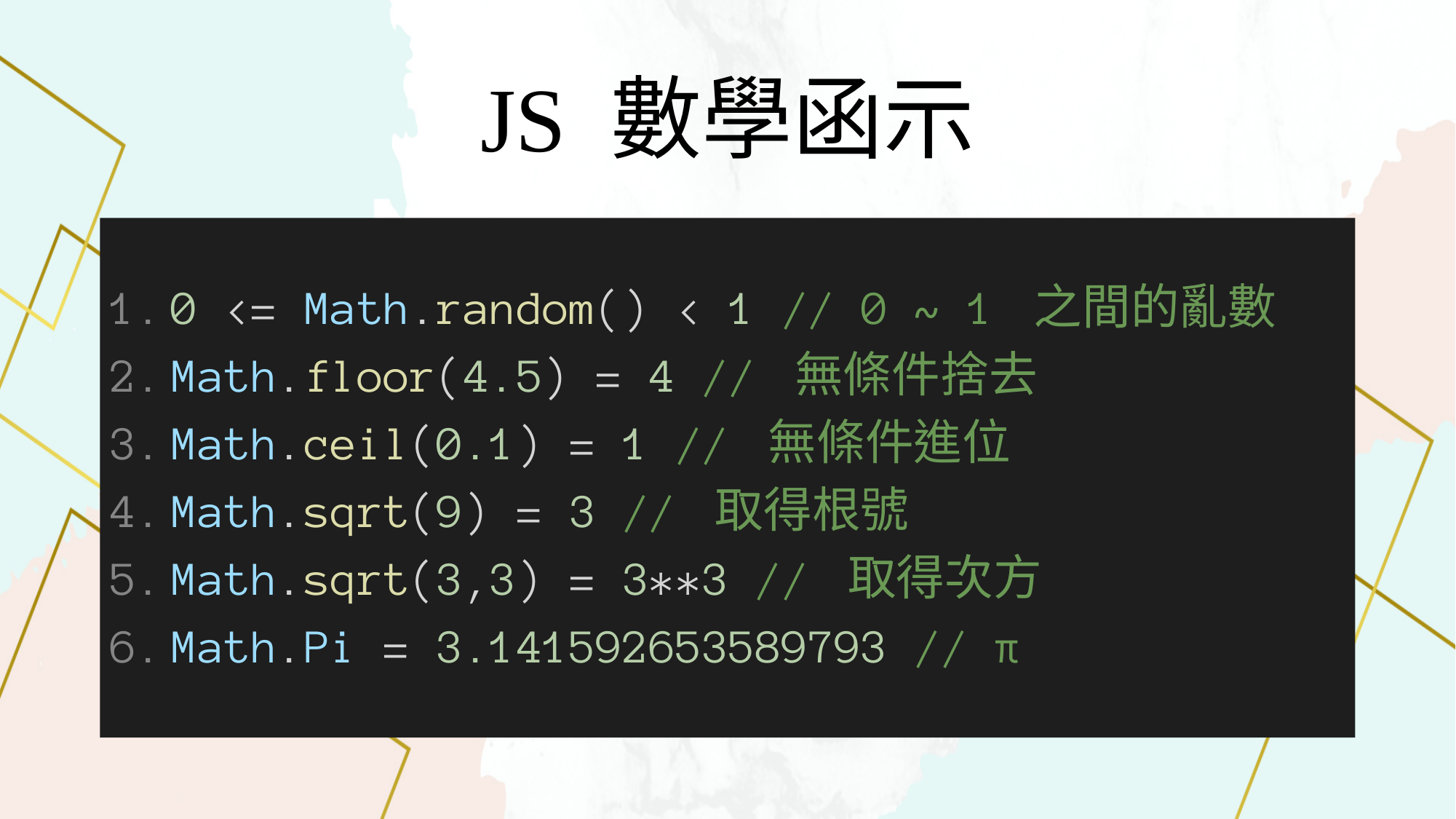

# JS 數學函示
0 <= Math.random() < 1 // 0 ~ 1 之間的亂數
Math.floor(4.5) = 4 // 無條件捨去
Math.ceil(0.1) = 1 // 無條件進位
Math.sqrt(9) = 3 // 取得根號
Math.sqrt(3,3) = 3**3 // 取得次方
Math.Pi = 3.141592653589793 // π